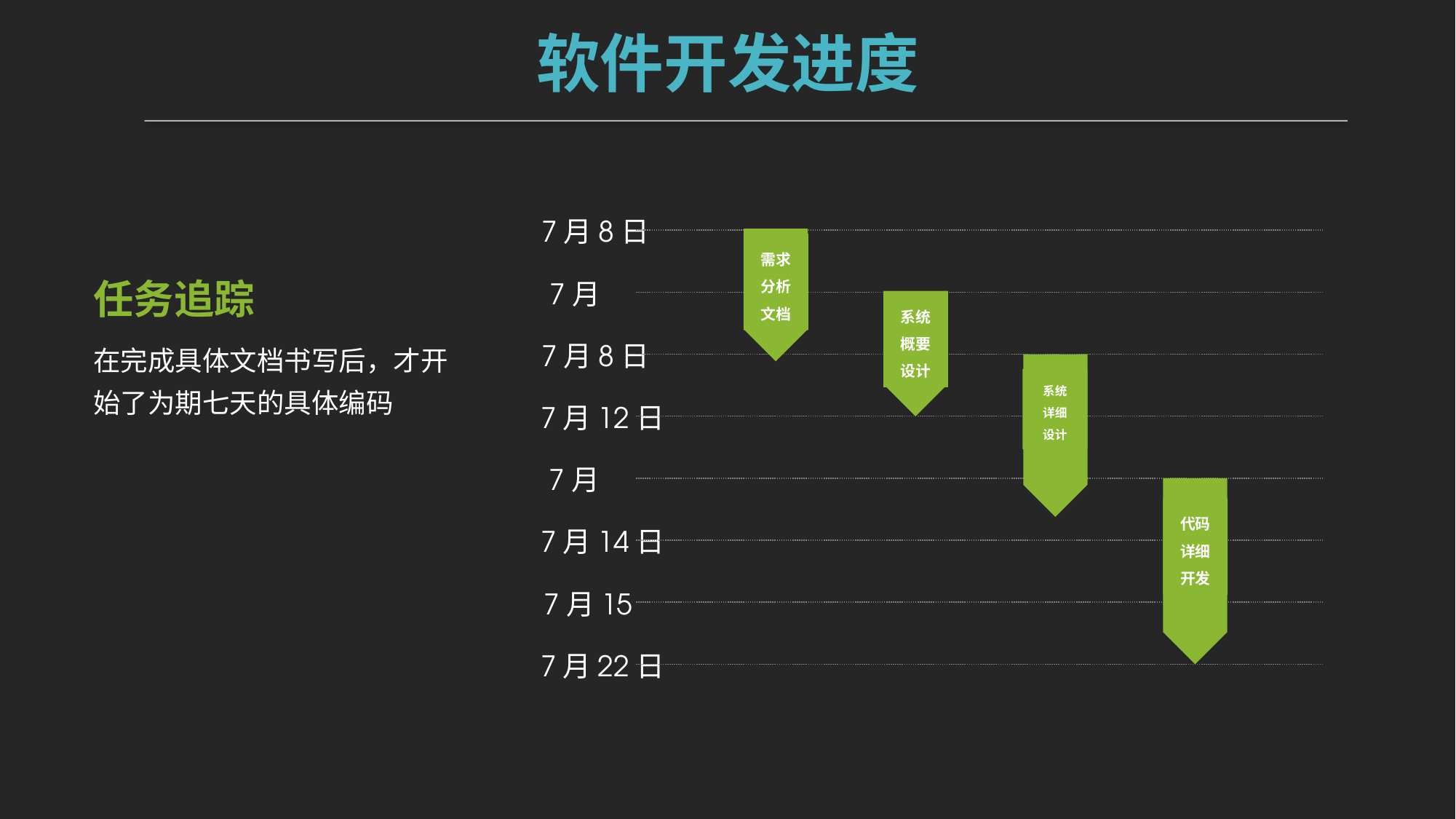

软件开发进度
7月8日
需求分析文档

任务追踪
7月
系统概要设计

在完成具体文档书写后，才开始了为期七天的具体编码
7月8日
系统详细设计

7月12日
7月
代码详细开发

7月14日
7月15
7月22日